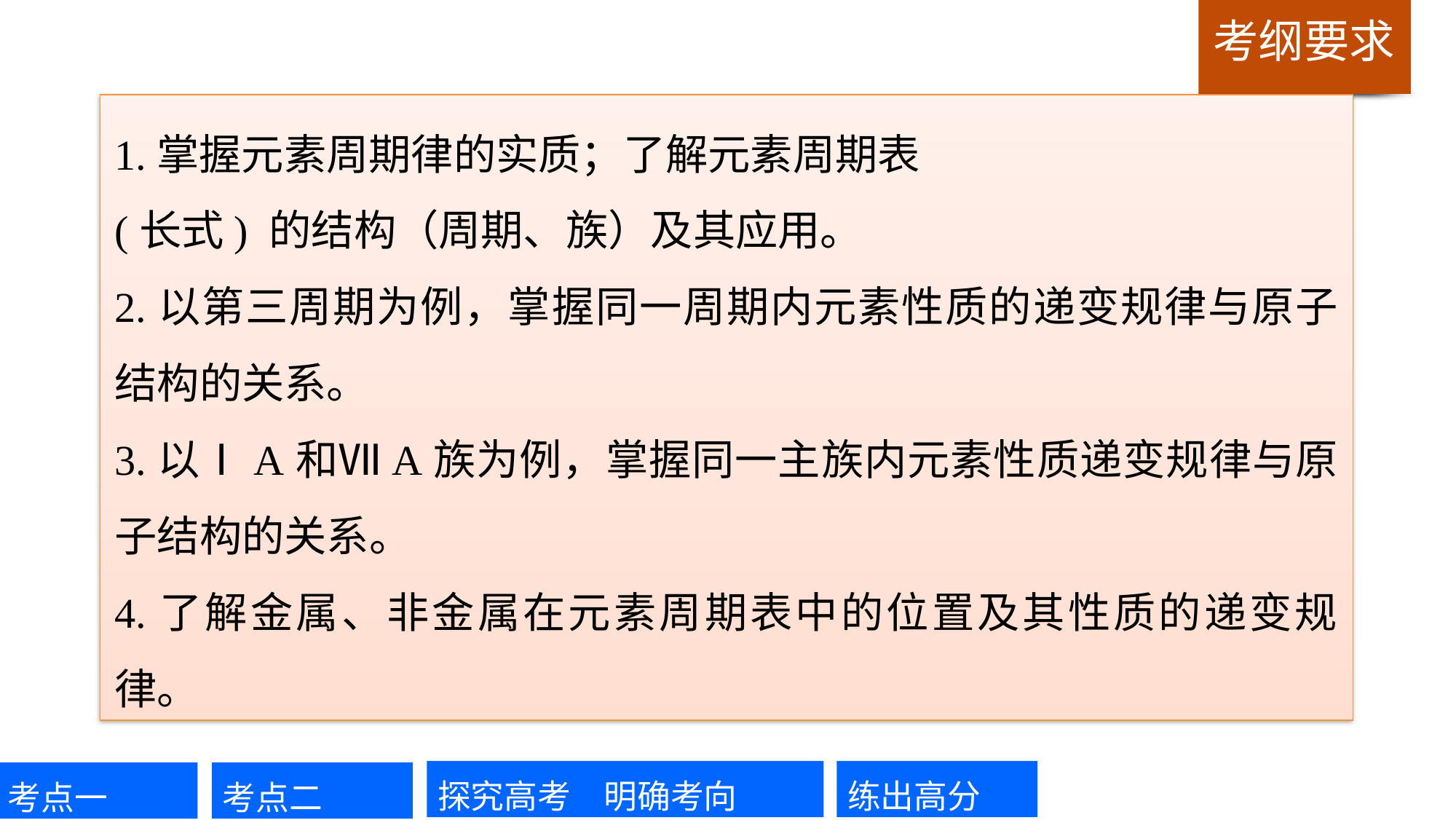

1.掌握元素周期律的实质；了解元素周期表
(长式) 的结构（周期、族）及其应用。
2.以第三周期为例，掌握同一周期内元素性质的递变规律与原子结构的关系。
3.以ⅠA和ⅦA族为例，掌握同一主族内元素性质递变规律与原子结构的关系。
4.了解金属、非金属在元素周期表中的位置及其性质的递变规律。
探究高考　明确考向
练出高分
考点一
考点二